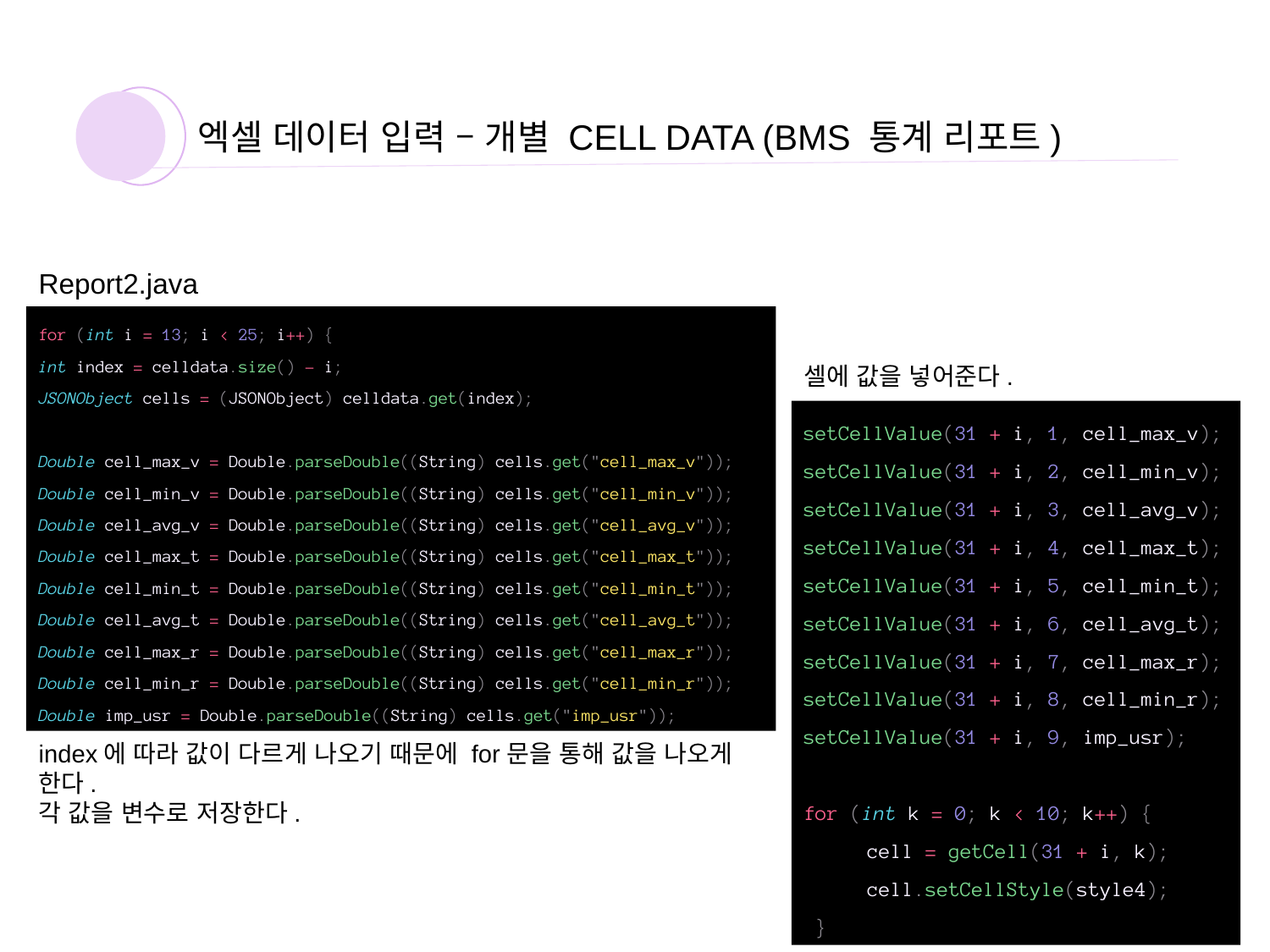

엑셀 데이터 입력 – 개별 CELL DATA (BMS 통계 리포트)
Report2.java
for (int i = 13; i < 25; i++) {
int index = celldata.size() - i;
JSONObject cells = (JSONObject) celldata.get(index);
Double cell_max_v = Double.parseDouble((String) cells.get("cell_max_v"));
Double cell_min_v = Double.parseDouble((String) cells.get("cell_min_v"));
Double cell_avg_v = Double.parseDouble((String) cells.get("cell_avg_v"));
Double cell_max_t = Double.parseDouble((String) cells.get("cell_max_t"));
Double cell_min_t = Double.parseDouble((String) cells.get("cell_min_t"));
Double cell_avg_t = Double.parseDouble((String) cells.get("cell_avg_t"));
Double cell_max_r = Double.parseDouble((String) cells.get("cell_max_r"));
Double cell_min_r = Double.parseDouble((String) cells.get("cell_min_r"));
Double imp_usr = Double.parseDouble((String) cells.get("imp_usr"));
셀에 값을 넣어준다.
setCellValue(31 + i, 1, cell_max_v);
setCellValue(31 + i, 2, cell_min_v);
setCellValue(31 + i, 3, cell_avg_v);
setCellValue(31 + i, 4, cell_max_t);
setCellValue(31 + i, 5, cell_min_t);
setCellValue(31 + i, 6, cell_avg_t);
setCellValue(31 + i, 7, cell_max_r);
setCellValue(31 + i, 8, cell_min_r);
setCellValue(31 + i, 9, imp_usr);

for (int k = 0; k < 10; k++) {
cell = getCell(31 + i, k);
cell.setCellStyle(style4);
 }
index에 따라 값이 다르게 나오기 때문에 for문을 통해 값을 나오게 한다.
각 값을 변수로 저장한다.